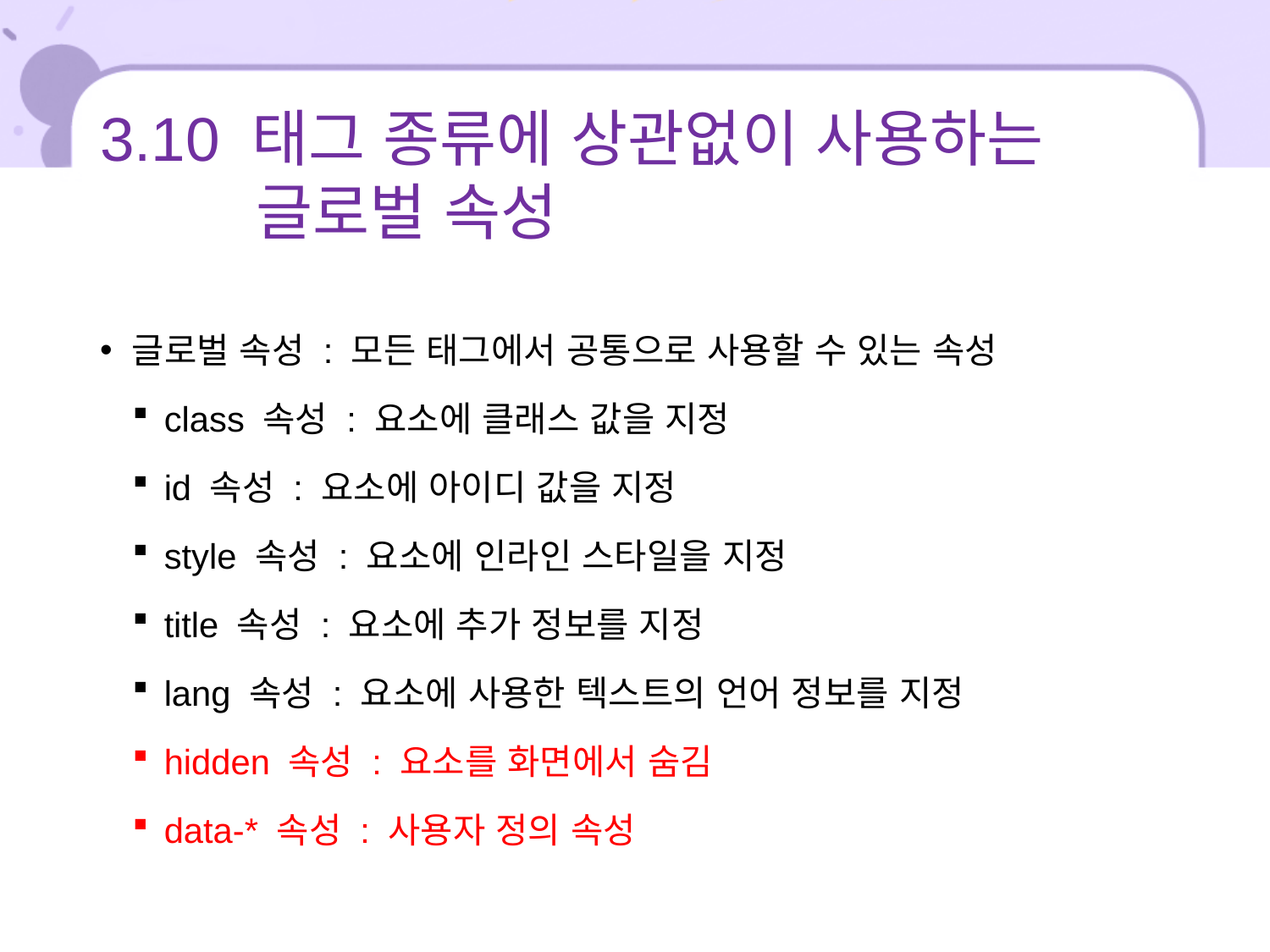

# 3.10 태그 종류에 상관없이 사용하는 글로벌 속성

글로벌 속성 : 모든 태그에서 공통으로 사용할 수 있는 속성
class 속성 : 요소에 클래스 값을 지정
id 속성 : 요소에 아이디 값을 지정
style 속성 : 요소에 인라인 스타일을 지정
title 속성 : 요소에 추가 정보를 지정
lang 속성 : 요소에 사용한 텍스트의 언어 정보를 지정
hidden 속성 : 요소를 화면에서 숨김
data-* 속성 : 사용자 정의 속성